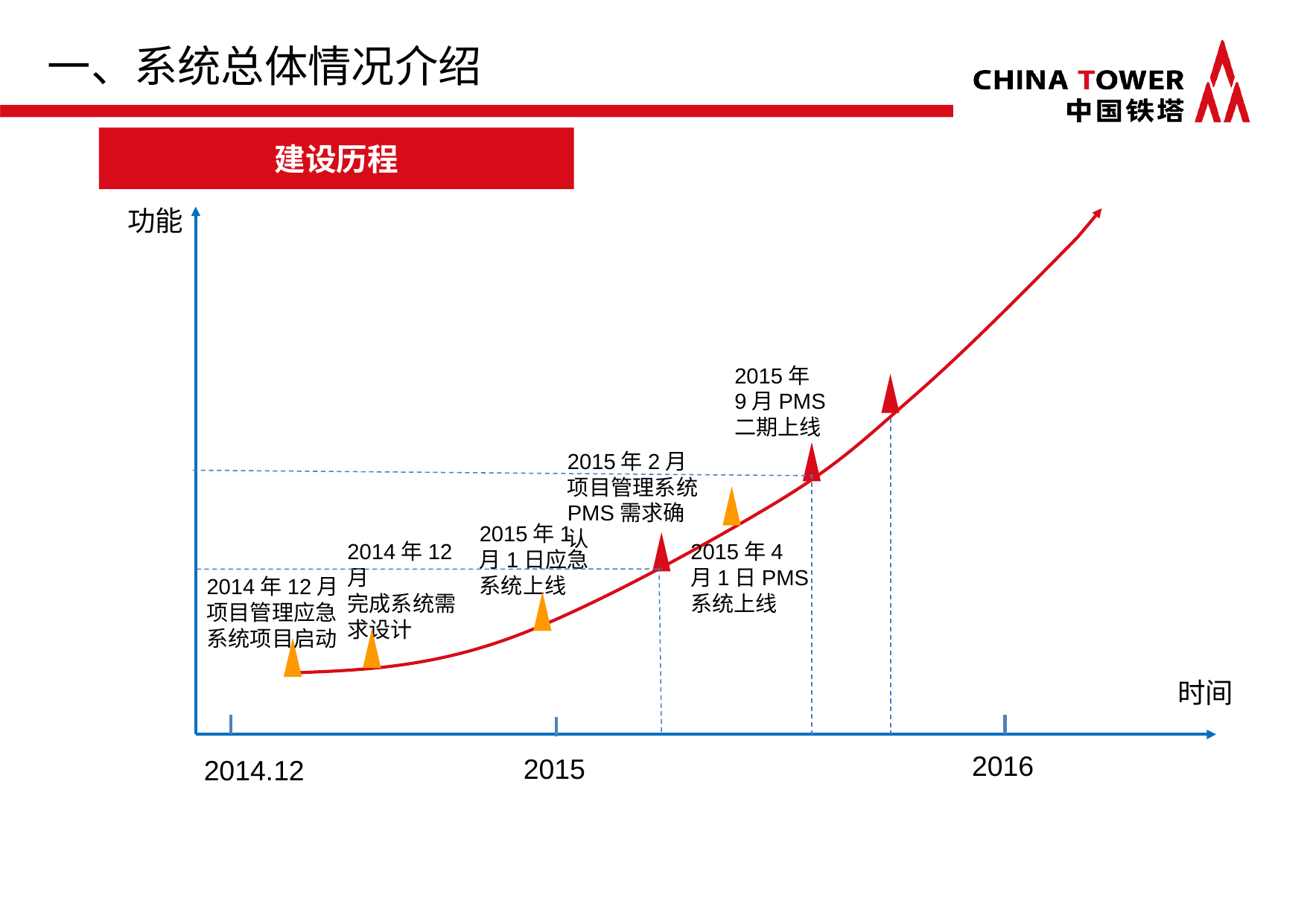

一、系统总体情况介绍
建设历程
功能

2015年9月PMS二期上线

2015年2月
项目管理系统PMS需求确认

2015年1月1日应急系统上线
2014年12月
完成系统需求设计

2015年4月1日PMS系统上线
2014年12月项目管理应急系统项目启动

时间
2016
2015
2014.12